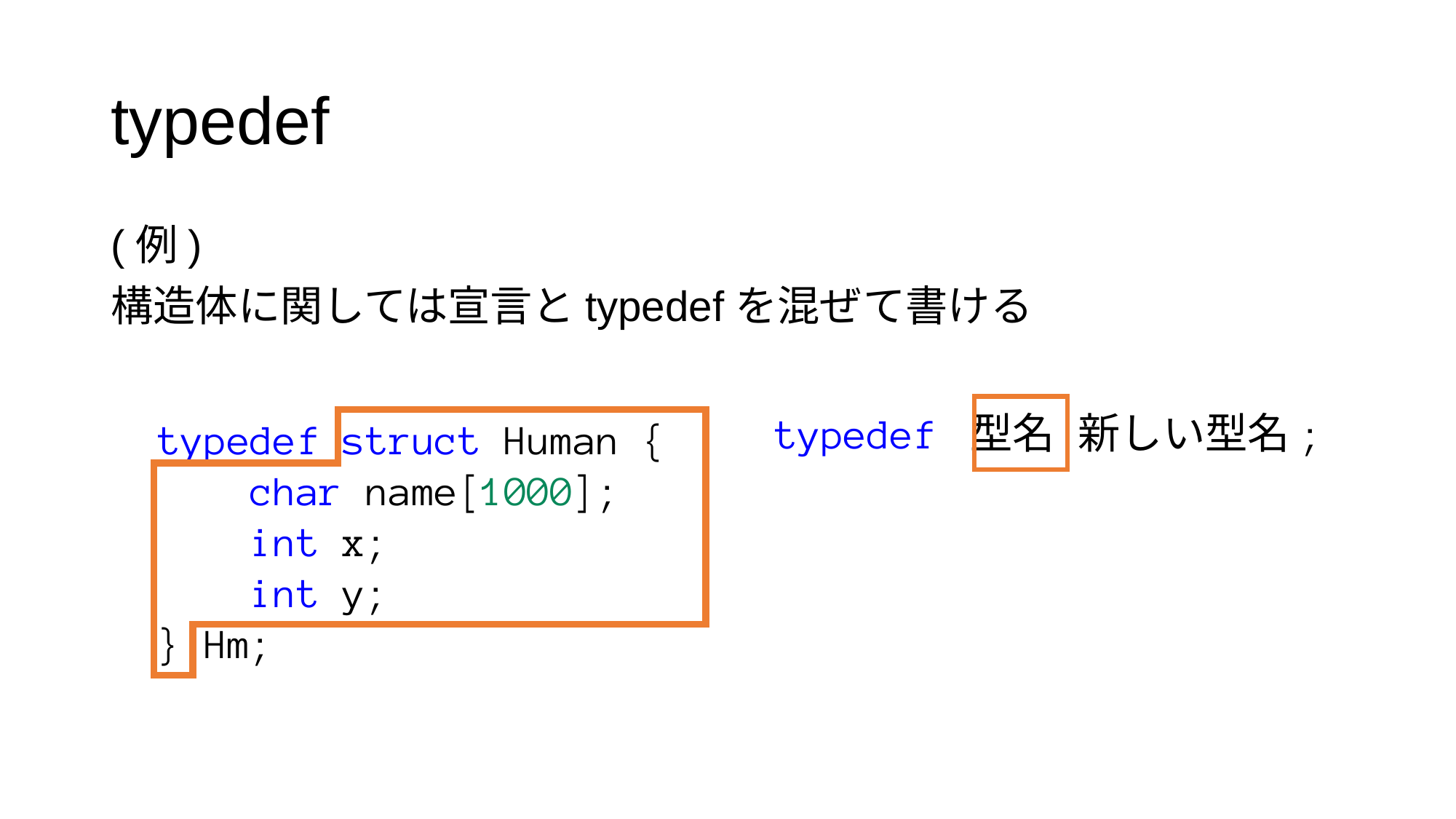

# typedef
(例)
構造体に関しては宣言とtypedefを混ぜて書ける

typedef struct Human {
    char name[1000];
    int x;
    int y;
} Hm;
typedef 型名 新しい型名;